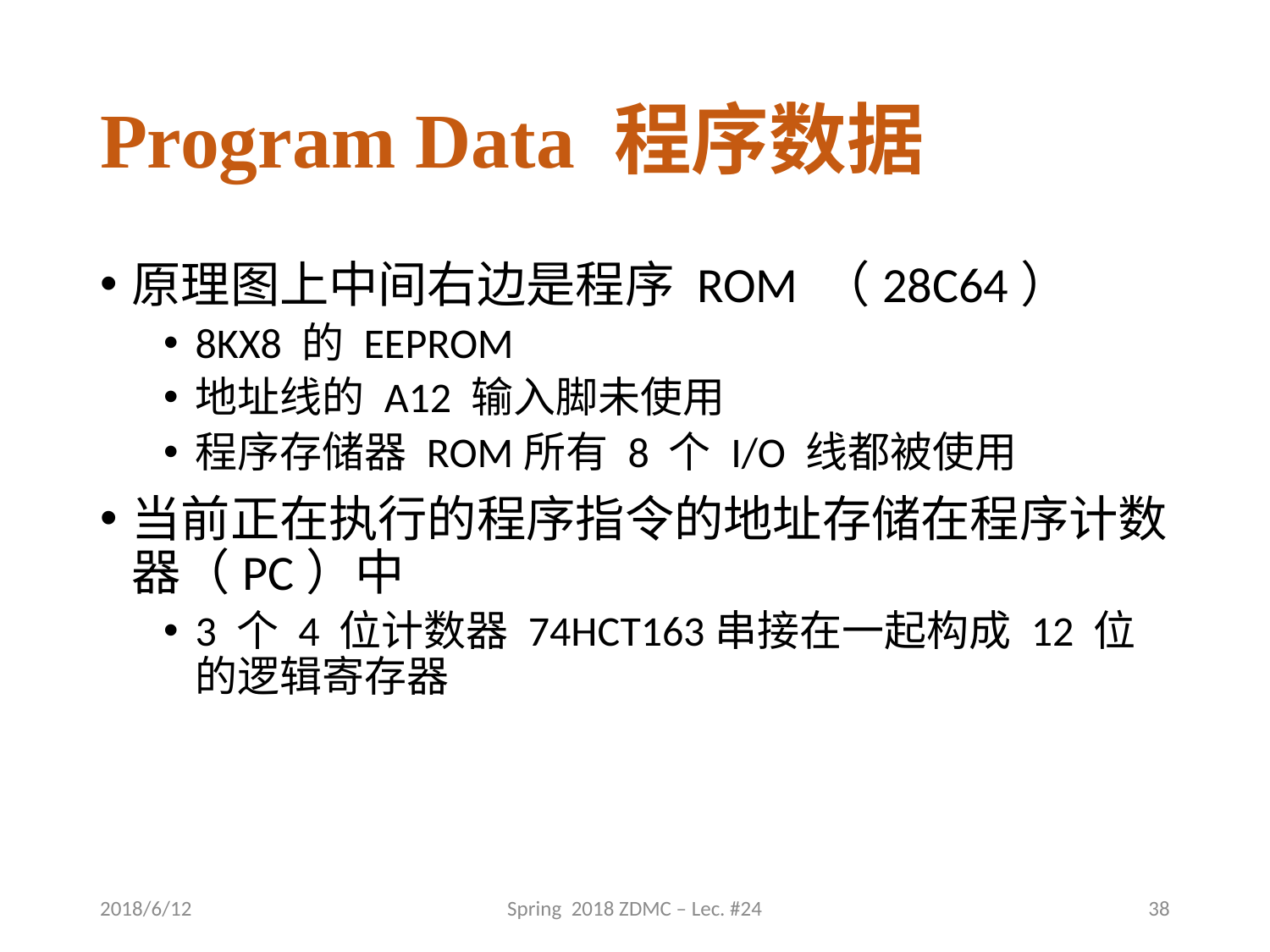

# Program Data 程序数据
原理图上中间右边是程序 ROM （28C64）
8KX8 的 EEPROM
地址线的 A12 输入脚未使用
程序存储器 ROM所有 8 个 I/O 线都被使用
当前正在执行的程序指令的地址存储在程序计数器（PC）中
3 个 4 位计数器 74HCT163串接在一起构成 12 位的逻辑寄存器
2018/6/12
Spring  2018 ZDMC – Lec. #24
38